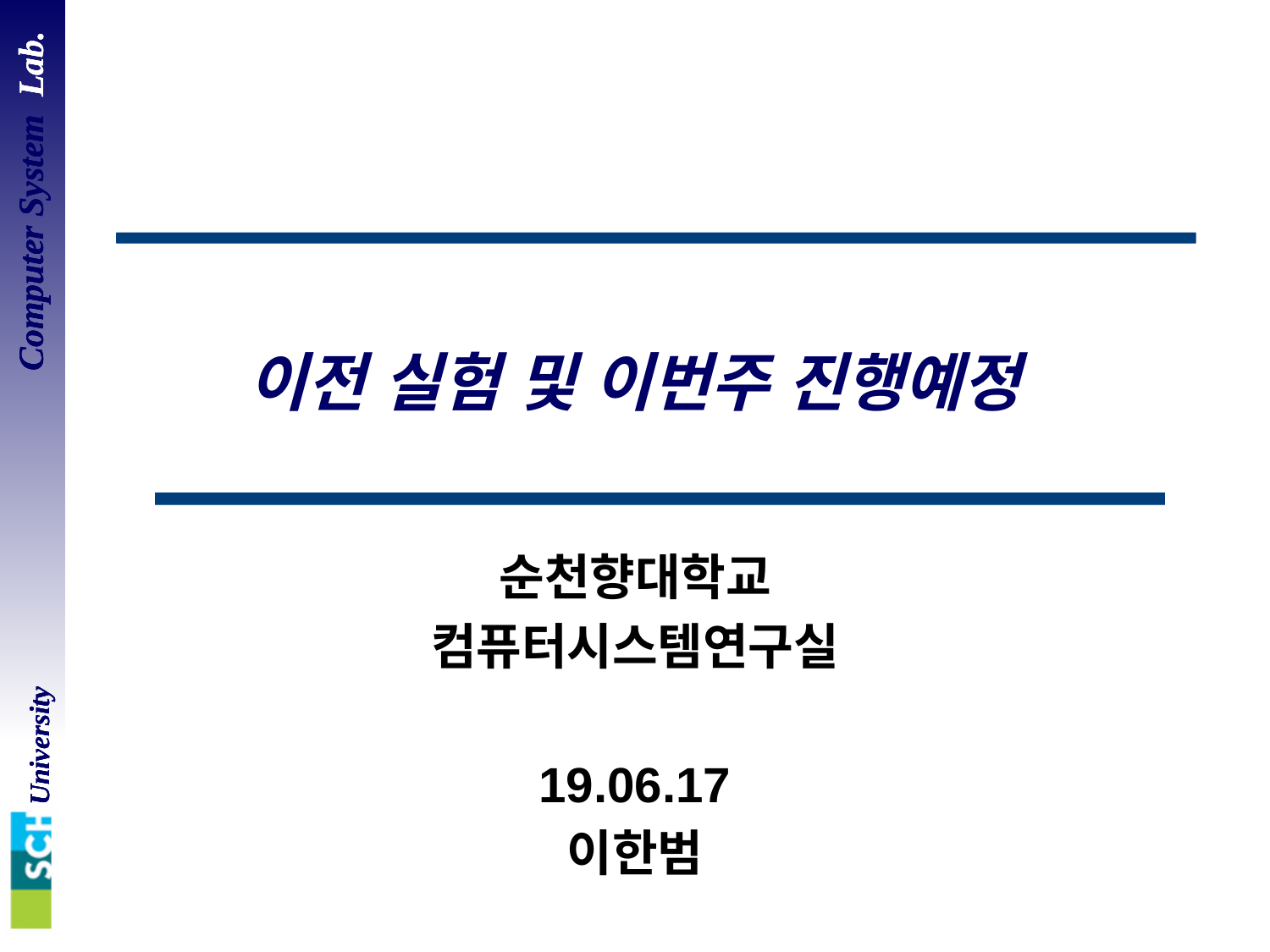

# 이전 실험 및 이번주 진행예정
순천향대학교
컴퓨터시스템연구실

19.06.17
이한범